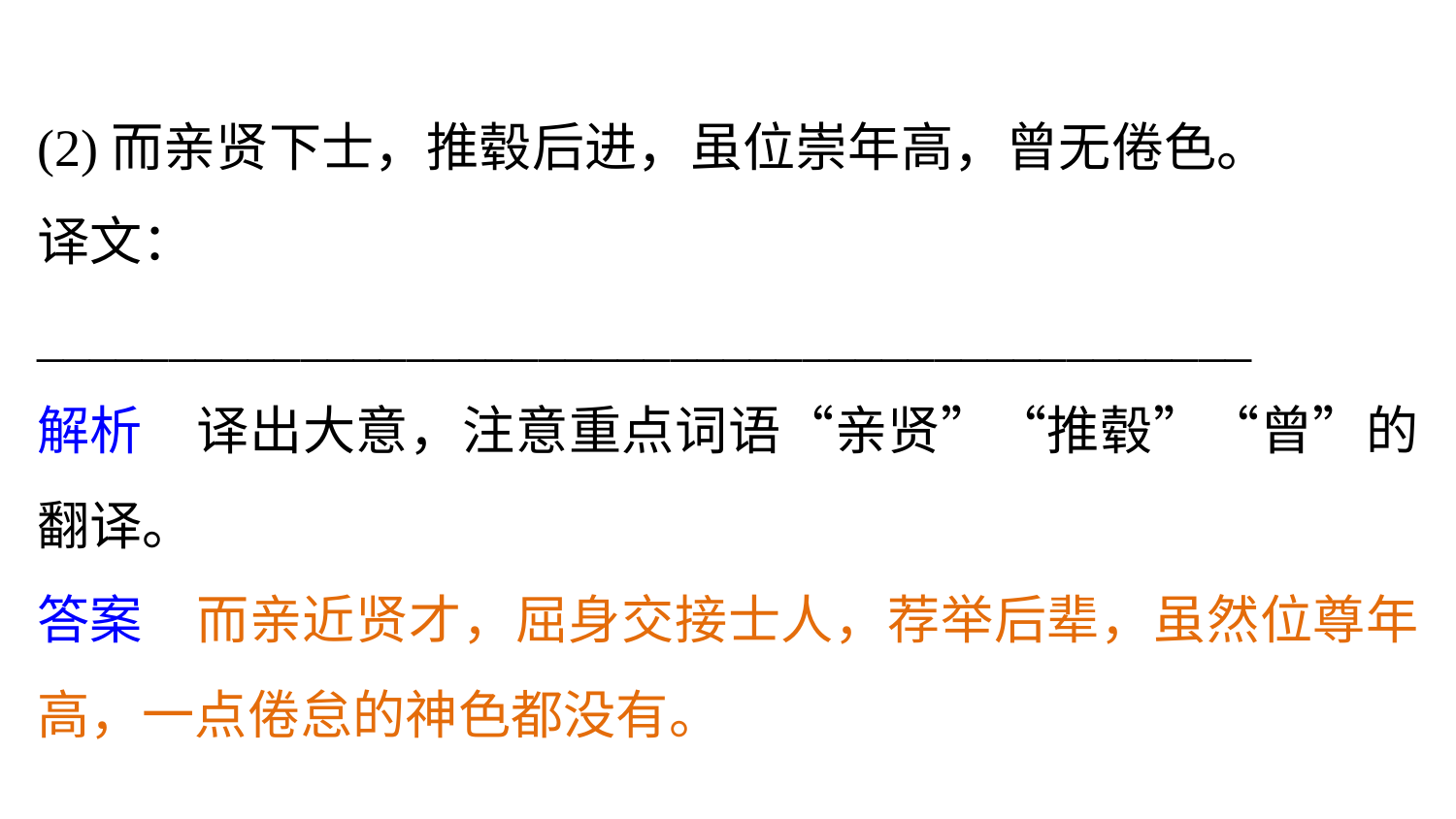

(2)而亲贤下士，推毂后进，虽位崇年高，曾无倦色。
译文：______________________________________________
解析　译出大意，注意重点词语“亲贤”“推毂”“曾”的翻译。
答案　而亲近贤才，屈身交接士人，荐举后辈，虽然位尊年高，一点倦怠的神色都没有。